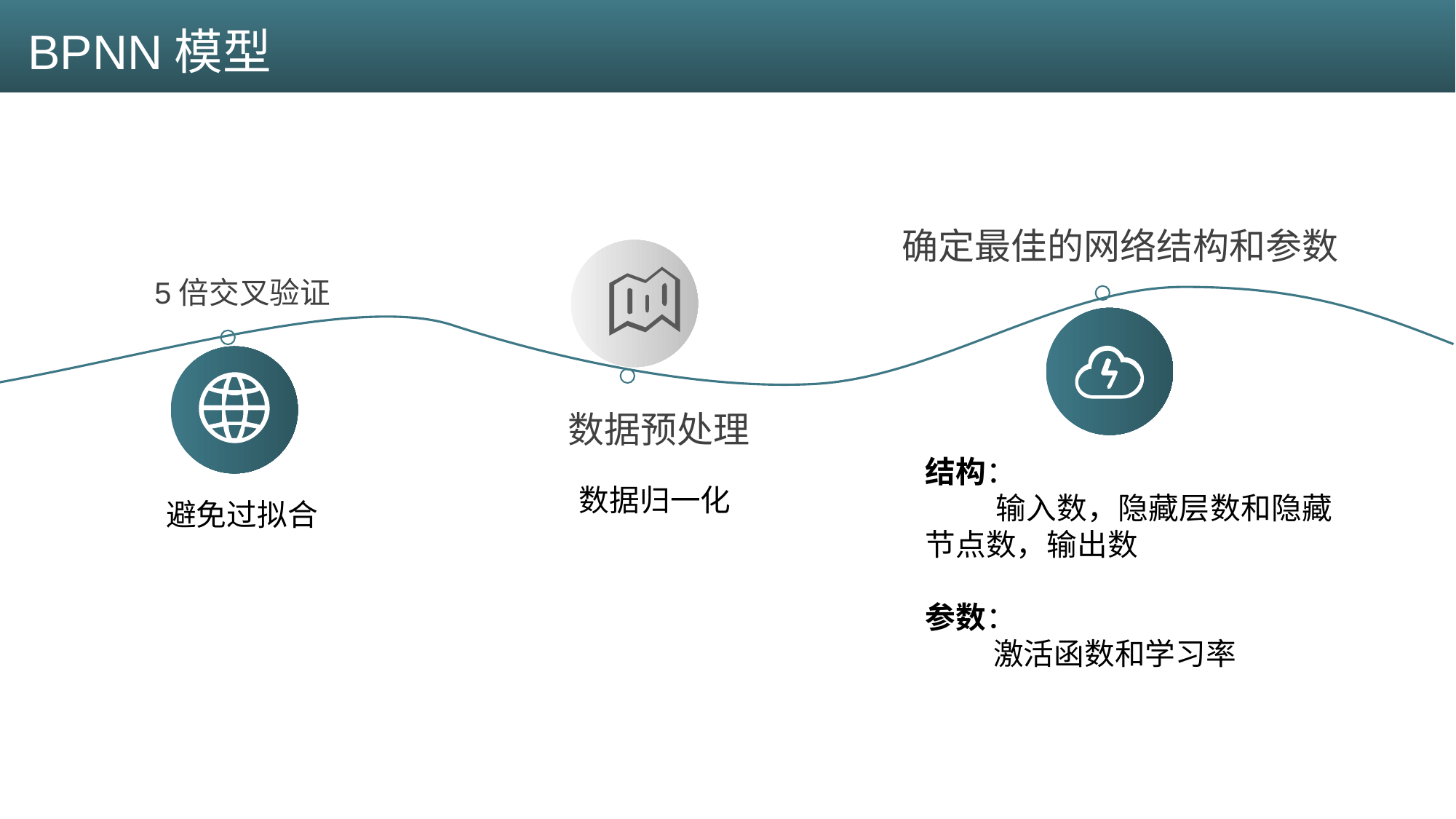

BPNN模型
确定最佳的网络结构和参数

5倍交叉验证

数据预处理

结构：
         输入数，隐藏层数和隐藏节点数，输出数

参数：
         激活函数和学习率

数据归一化
避免过拟合